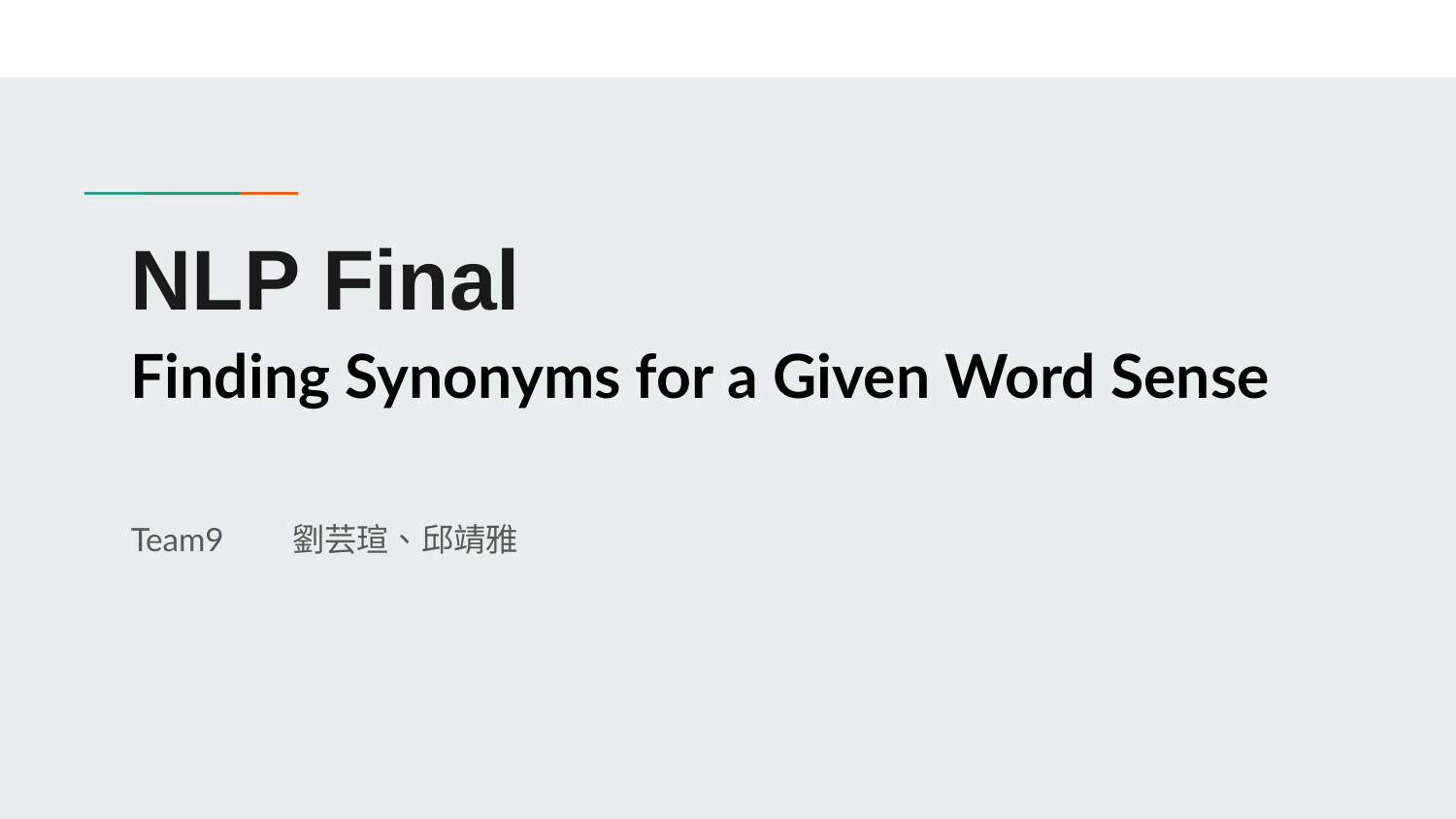

# NLP Final
Finding Synonyms for a Given Word Sense
Team9	 劉芸瑄、邱靖雅